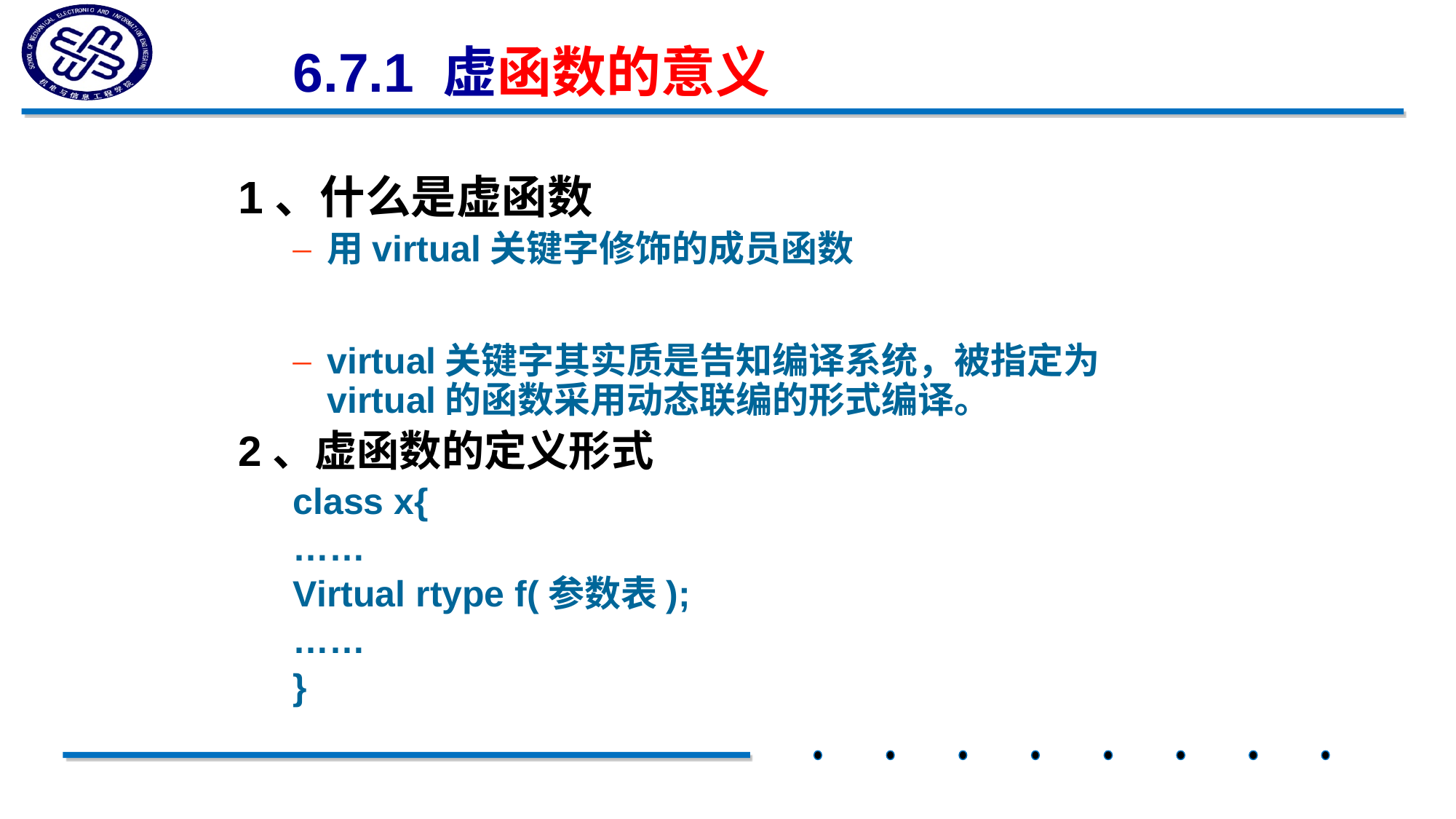

# 6.7.1 虚函数的意义
1、什么是虚函数
用virtual关键字修饰的成员函数

virtual关键字其实质是告知编译系统，被指定为virtual的函数采用动态联编的形式编译。
2、虚函数的定义形式
class x{
……
Virtual rtype f(参数表);
……
}